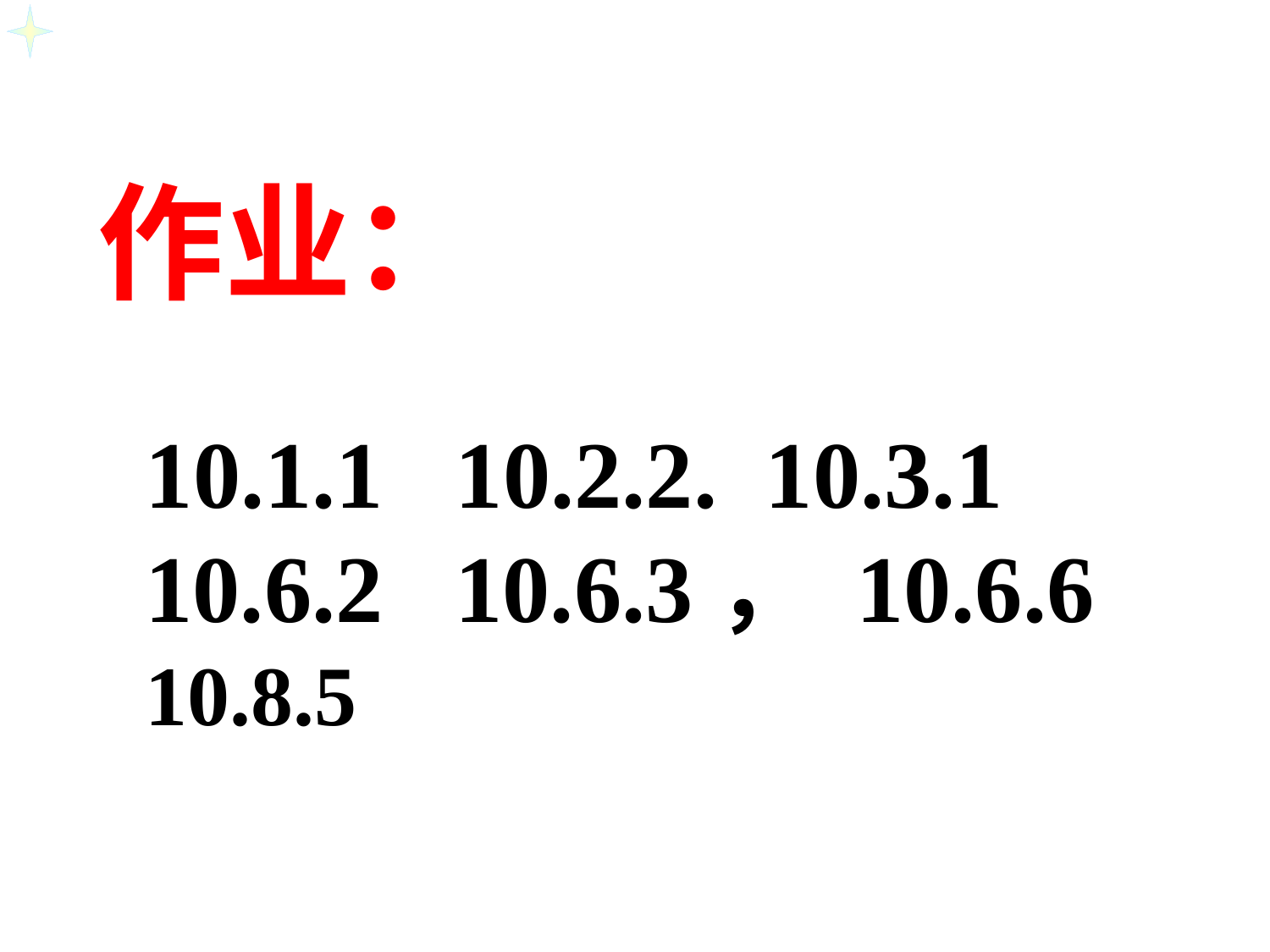

作业：

  10.1.1   10.2.2.  10.3.1 10.6.2   10.6.3， 10.6.6 10.8.5